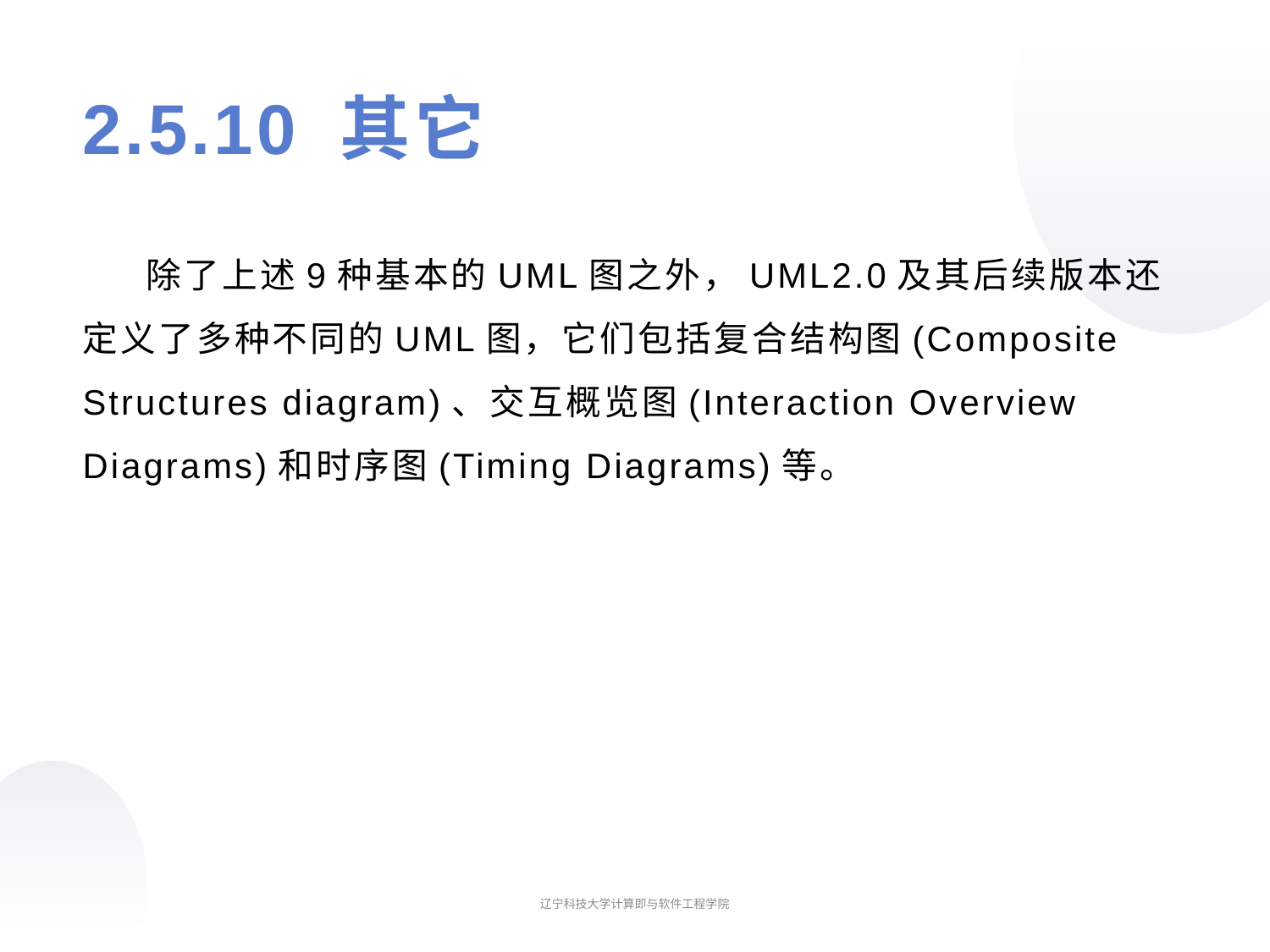

# 2.5.10 其它
除了上述9种基本的UML图之外，UML2.0及其后续版本还定义了多种不同的UML图，它们包括复合结构图(Composite Structures diagram)、交互概览图(Interaction Overview Diagrams)和时序图(Timing Diagrams)等。

辽宁科技大学计算即与软件工程学院
98